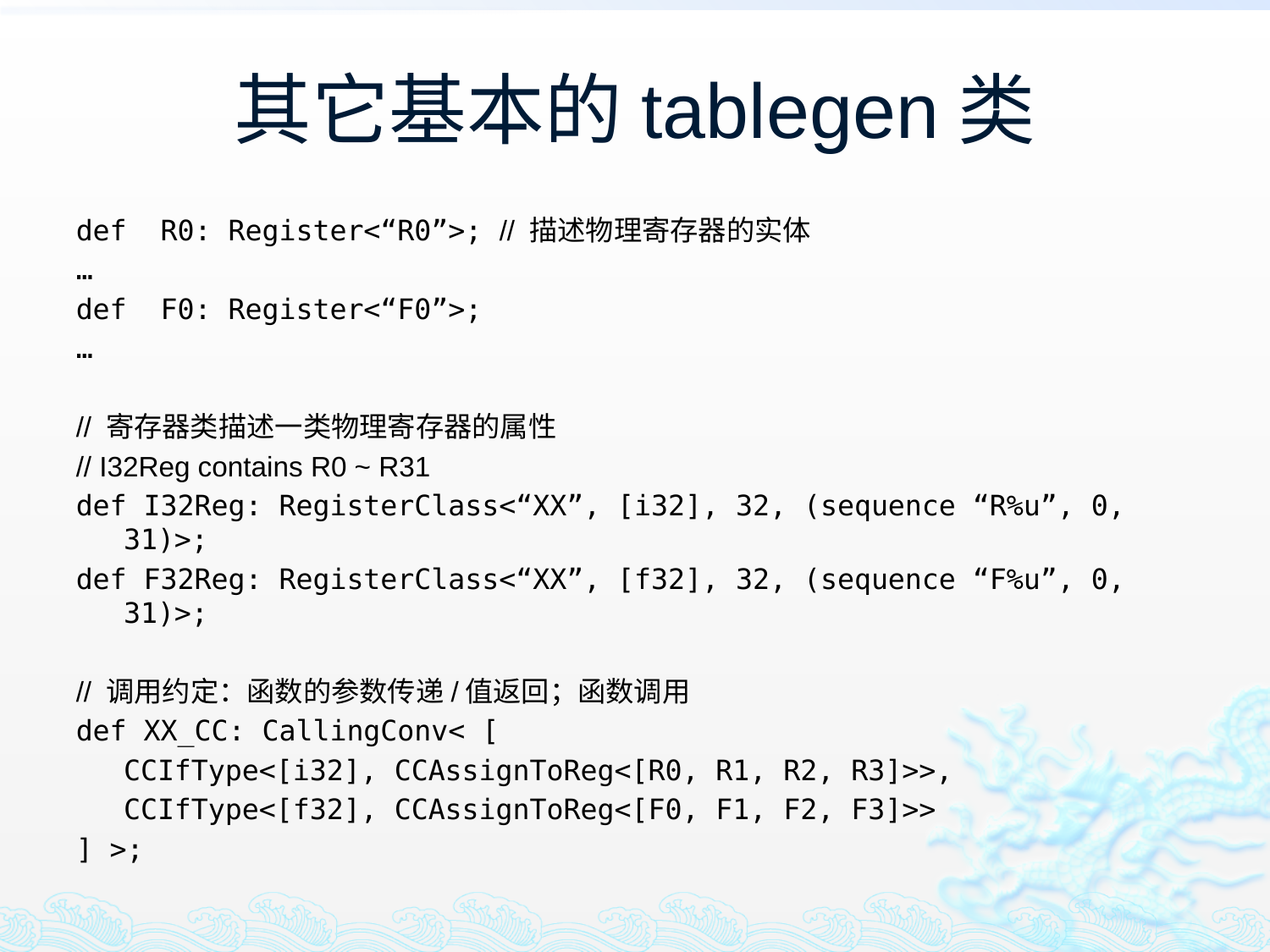

# 其它基本的tablegen类
def  R0: Register<“R0”>; // 描述物理寄存器的实体
…
def  F0: Register<“F0”>;
…

// 寄存器类描述一类物理寄存器的属性
// I32Reg contains R0 ~ R31
def I32Reg: RegisterClass<“XX”, [i32], 32, (sequence “R%u”, 0, 31)>;
def F32Reg: RegisterClass<“XX”, [f32], 32, (sequence “F%u”, 0, 31)>;

// 调用约定：函数的参数传递/值返回；函数调用
def XX_CC: CallingConv< [
	CCIfType<[i32], CCAssignToReg<[R0, R1, R2, R3]>>,
	CCIfType<[f32], CCAssignToReg<[F0, F1, F2, F3]>>
] >;